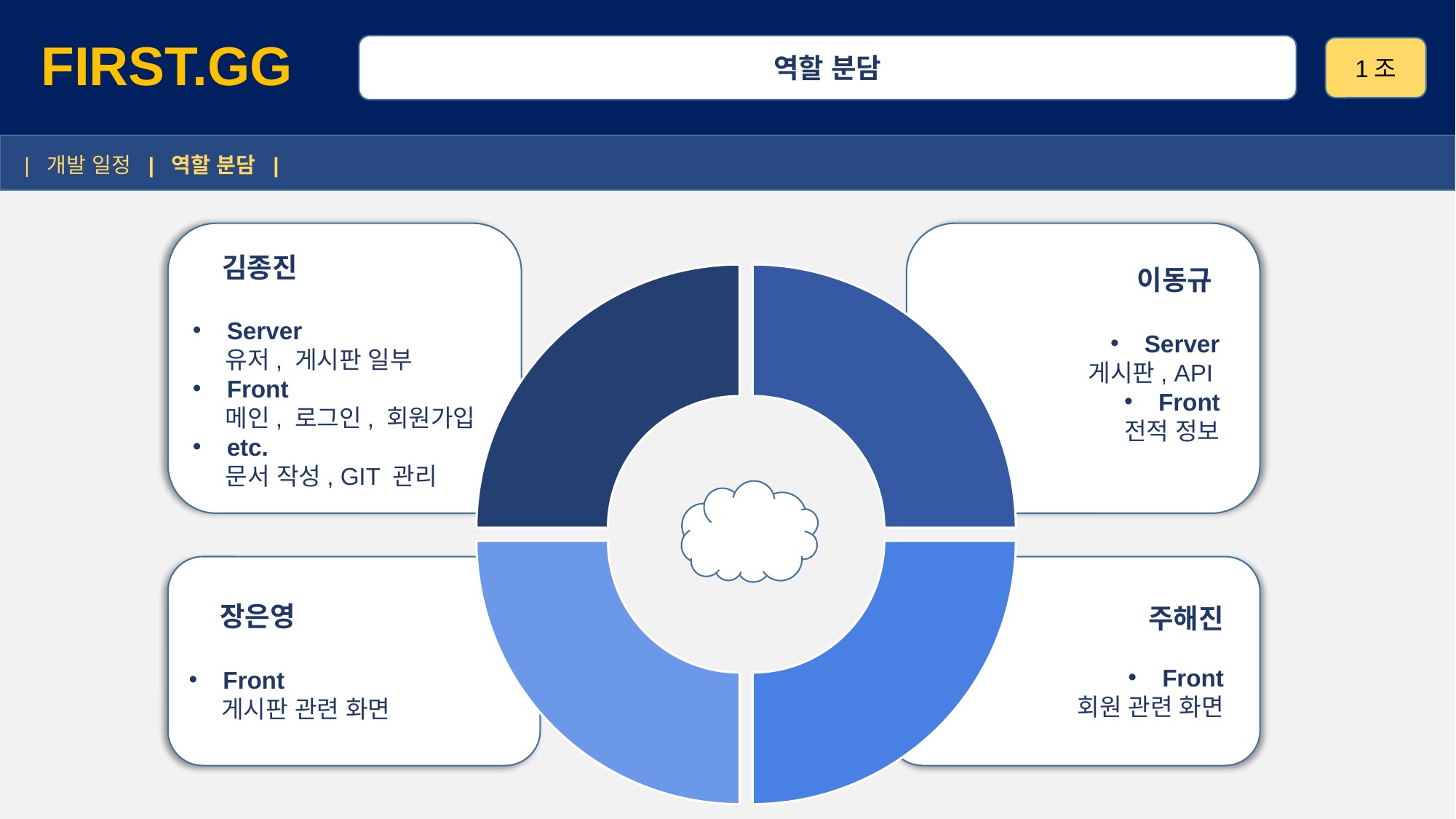

FIRST.GG
역할 분담
1조
  |  개발 일정  |  역할 분담  |

### Chart

| Category | 판매 |
|---|---|
| 1분기 | 10.0 |
| 2분기 | 10.0 |
| 3분기 | 10.0 |
| 4분기 | 10.0 |
   김종진

Server
    유저, 게시판 일부
Front
    메인, 로그인, 회원가입
etc.
    문서 작성, GIT 관리

이동규

Server
   게시판, API
Front
전적 정보

주해진

Front
회원 관련 화면
    장은영

Front
    게시판 관련 화면